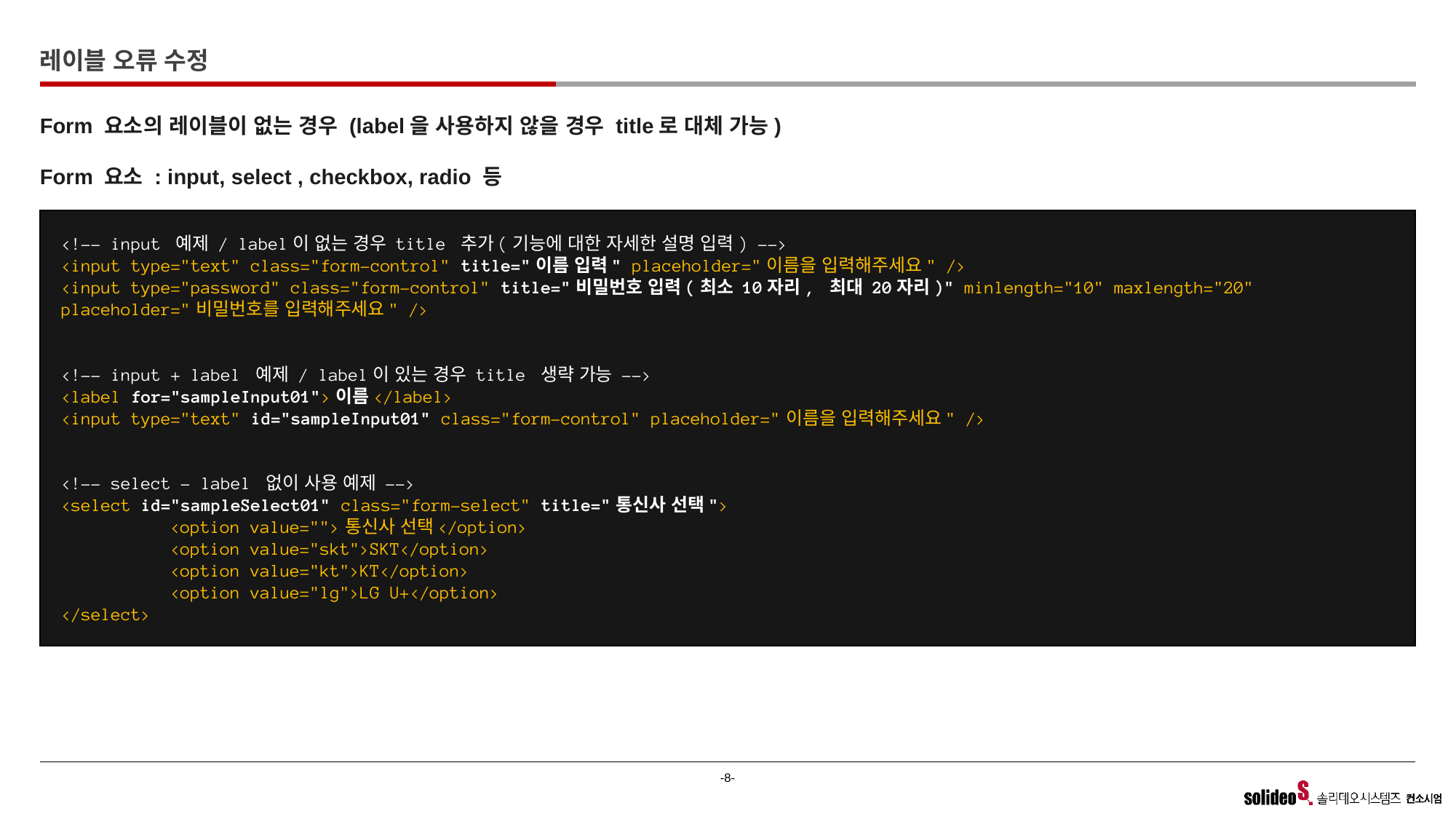

# 레이블 오류 수정
Form 요소의 레이블이 없는 경우 (label을 사용하지 않을 경우 title로 대체 가능)
Form 요소 : input, select , checkbox, radio 등
<!-- input 예제 / label이 없는 경우 title 추가(기능에 대한 자세한 설명 입력) -->
<input type="text" class="form-control" title="이름 입력" placeholder="이름을 입력해주세요" />
<input type="password" class="form-control" title="비밀번호 입력(최소 10자리, 최대 20자리)" minlength="10" maxlength="20" placeholder="비밀번호를 입력해주세요" />

<!-- input + label 예제 / label이 있는 경우 title 생략 가능 -->
<label for="sampleInput01">이름</label>
<input type="text" id="sampleInput01" class="form-control" placeholder="이름을 입력해주세요" />

<!-- select - label 없이 사용 예제 -->
<select id="sampleSelect01" class="form-select" title="통신사 선택">
	<option value="">통신사 선택</option>
	<option value="skt">SKT</option>
	<option value="kt">KT</option>
	<option value="lg">LG U+</option>
</select>